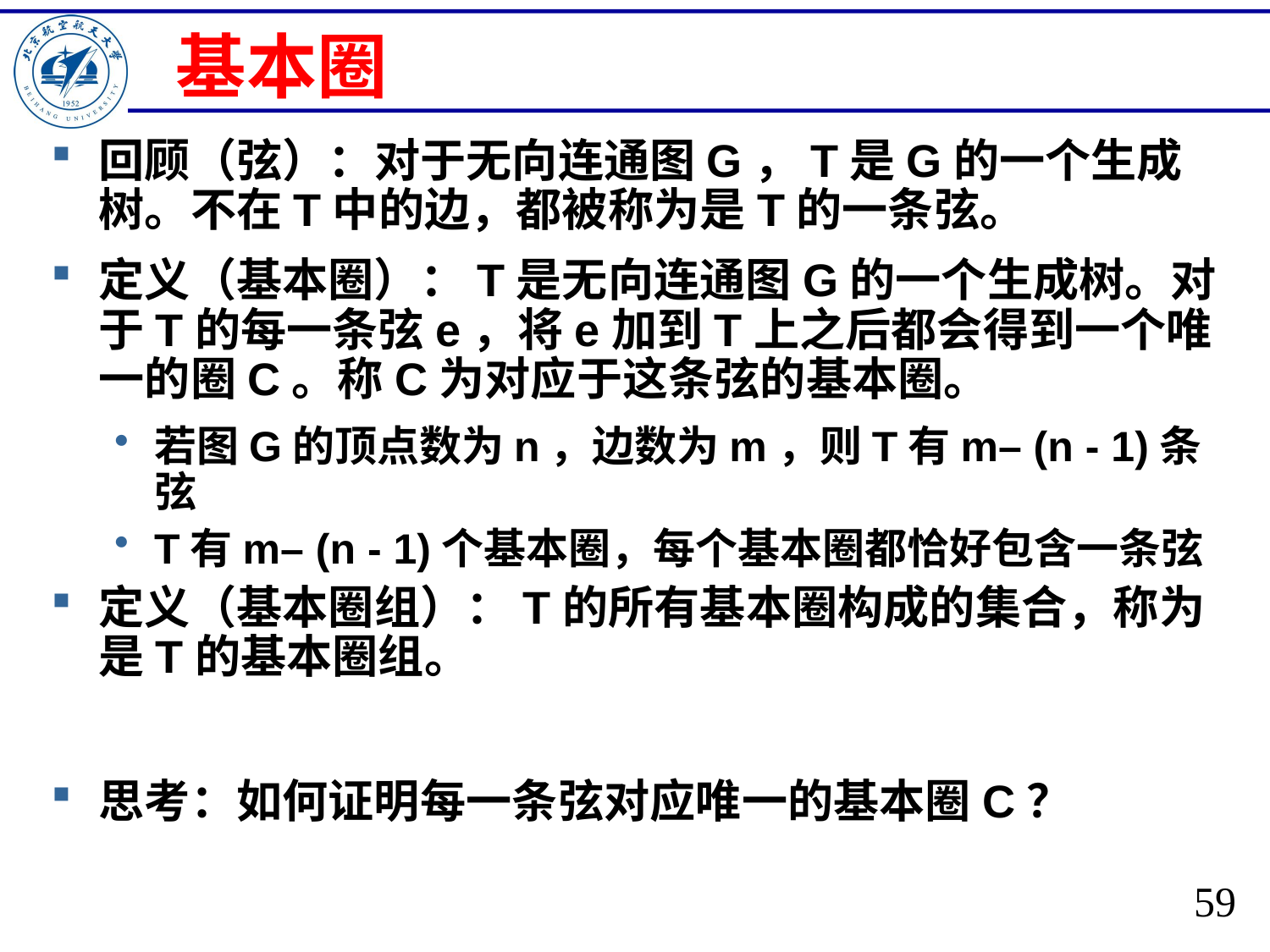

# 基本圈
回顾（弦）：对于无向连通图G，T是G的一个生成树。不在T中的边，都被称为是T的一条弦。
定义（基本圈）：T是无向连通图G的一个生成树。对于T的每一条弦e，将e加到T上之后都会得到一个唯一的圈C。称C为对应于这条弦的基本圈。
若图G的顶点数为n，边数为m，则T有m– (n - 1)条弦
T有m– (n - 1)个基本圈，每个基本圈都恰好包含一条弦
定义（基本圈组）：T的所有基本圈构成的集合，称为是T的基本圈组。

思考：如何证明每一条弦对应唯一的基本圈C？